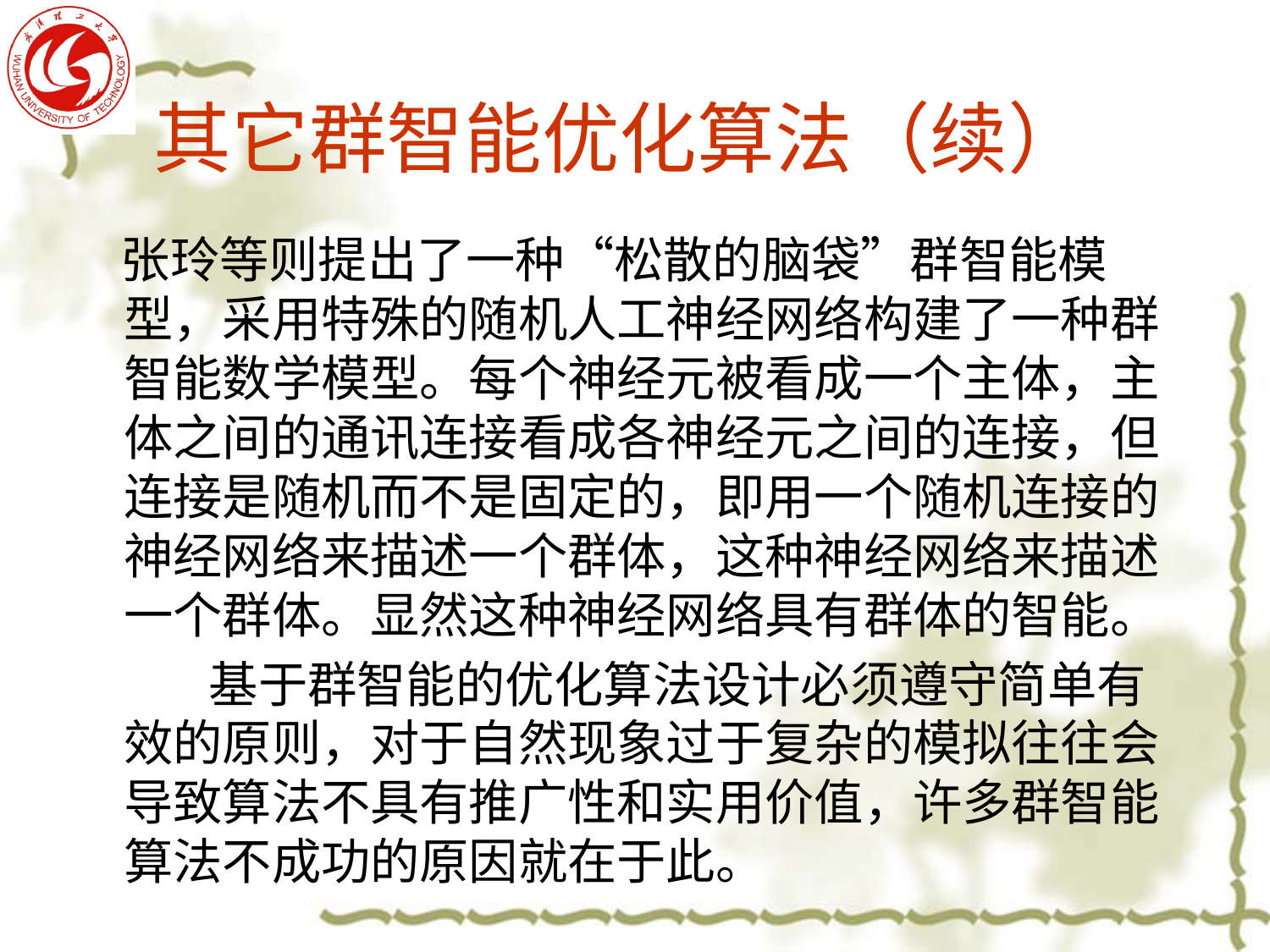

# 其它群智能优化算法（续）
   张玲等则提出了一种“松散的脑袋”群智能模型，采用特殊的随机人工神经网络构建了一种群智能数学模型。每个神经元被看成一个主体，主体之间的通讯连接看成各神经元之间的连接，但连接是随机而不是固定的，即用一个随机连接的神经网络来描述一个群体，这种神经网络来描述一个群体。显然这种神经网络具有群体的智能。
           基于群智能的优化算法设计必须遵守简单有效的原则，对于自然现象过于复杂的模拟往往会导致算法不具有推广性和实用价值，许多群智能算法不成功的原因就在于此。